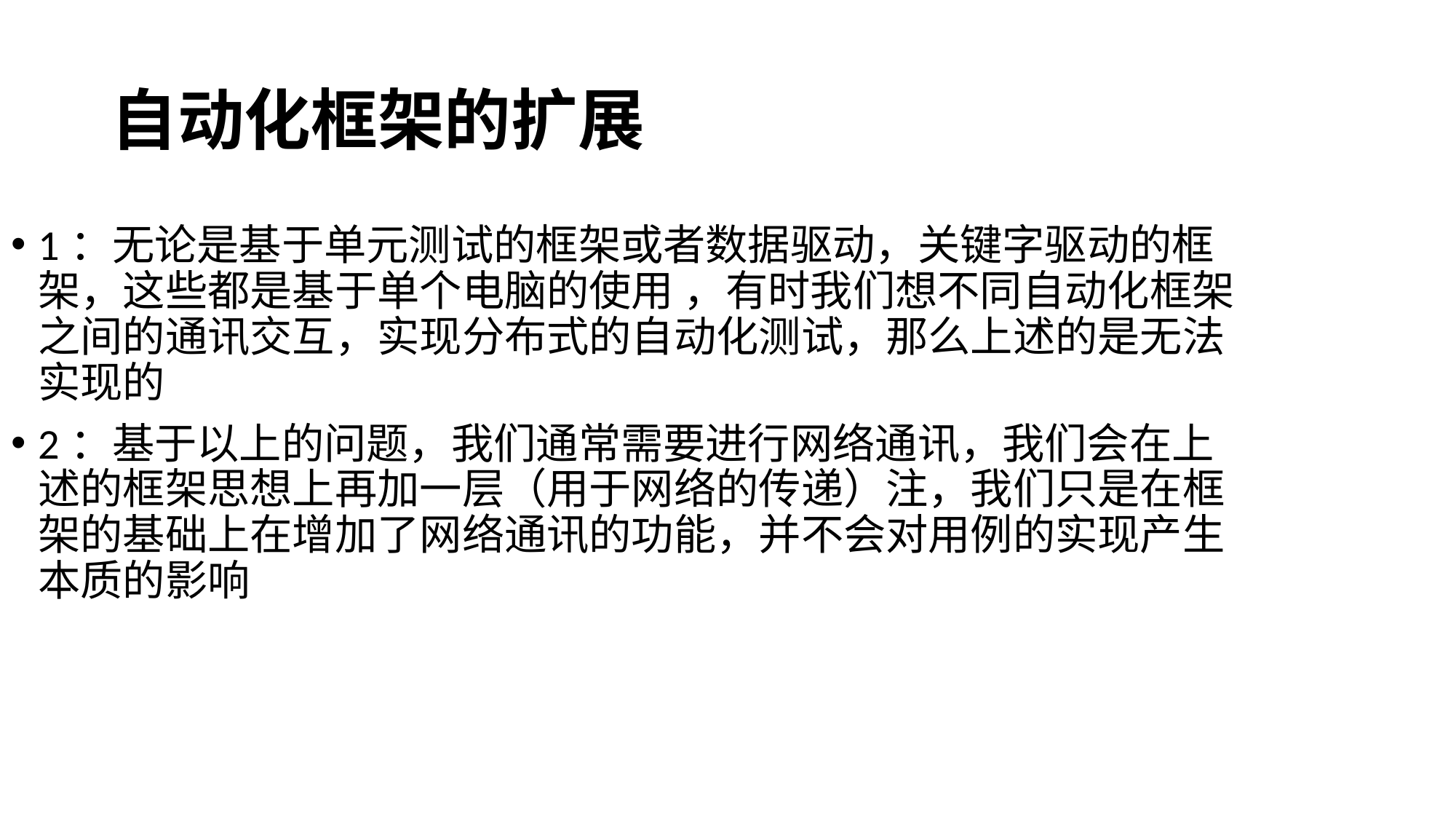

# 自动化框架的扩展
1：无论是基于单元测试的框架或者数据驱动，关键字驱动的框架，这些都是基于单个电脑的使用 ，有时我们想不同自动化框架之间的通讯交互，实现分布式的自动化测试，那么上述的是无法实现的
2：基于以上的问题，我们通常需要进行网络通讯，我们会在上述的框架思想上再加一层（用于网络的传递）注，我们只是在框架的基础上在增加了网络通讯的功能，并不会对用例的实现产生本质的影响